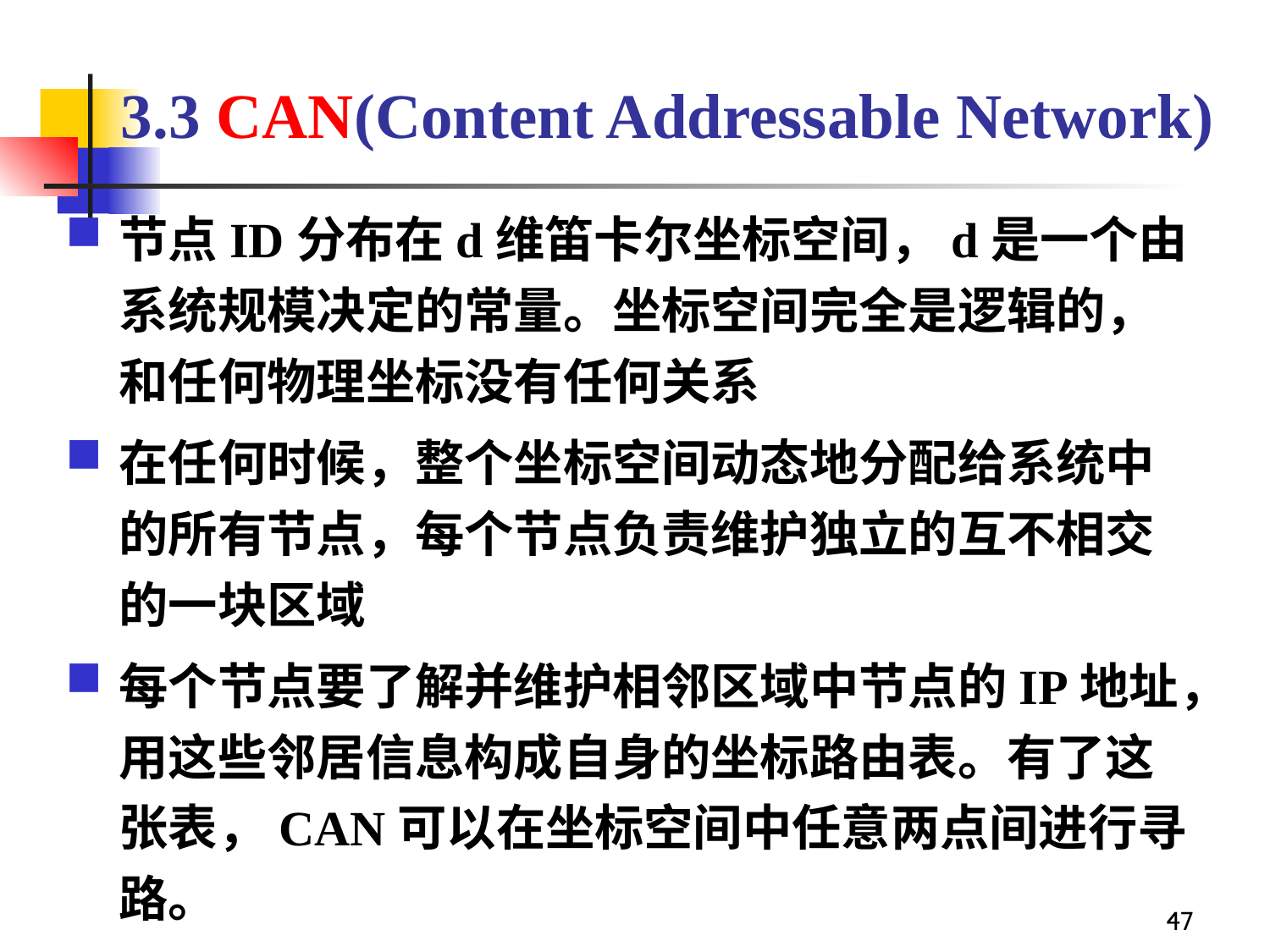

# 3.3 CAN(Content Addressable Network)
节点ID分布在d维笛卡尔坐标空间，d是一个由系统规模决定的常量。坐标空间完全是逻辑的，和任何物理坐标没有任何关系
在任何时候，整个坐标空间动态地分配给系统中的所有节点，每个节点负责维护独立的互不相交的一块区域
每个节点要了解并维护相邻区域中节点的IP地址，用这些邻居信息构成自身的坐标路由表。有了这张表，CAN可以在坐标空间中任意两点间进行寻路。
47